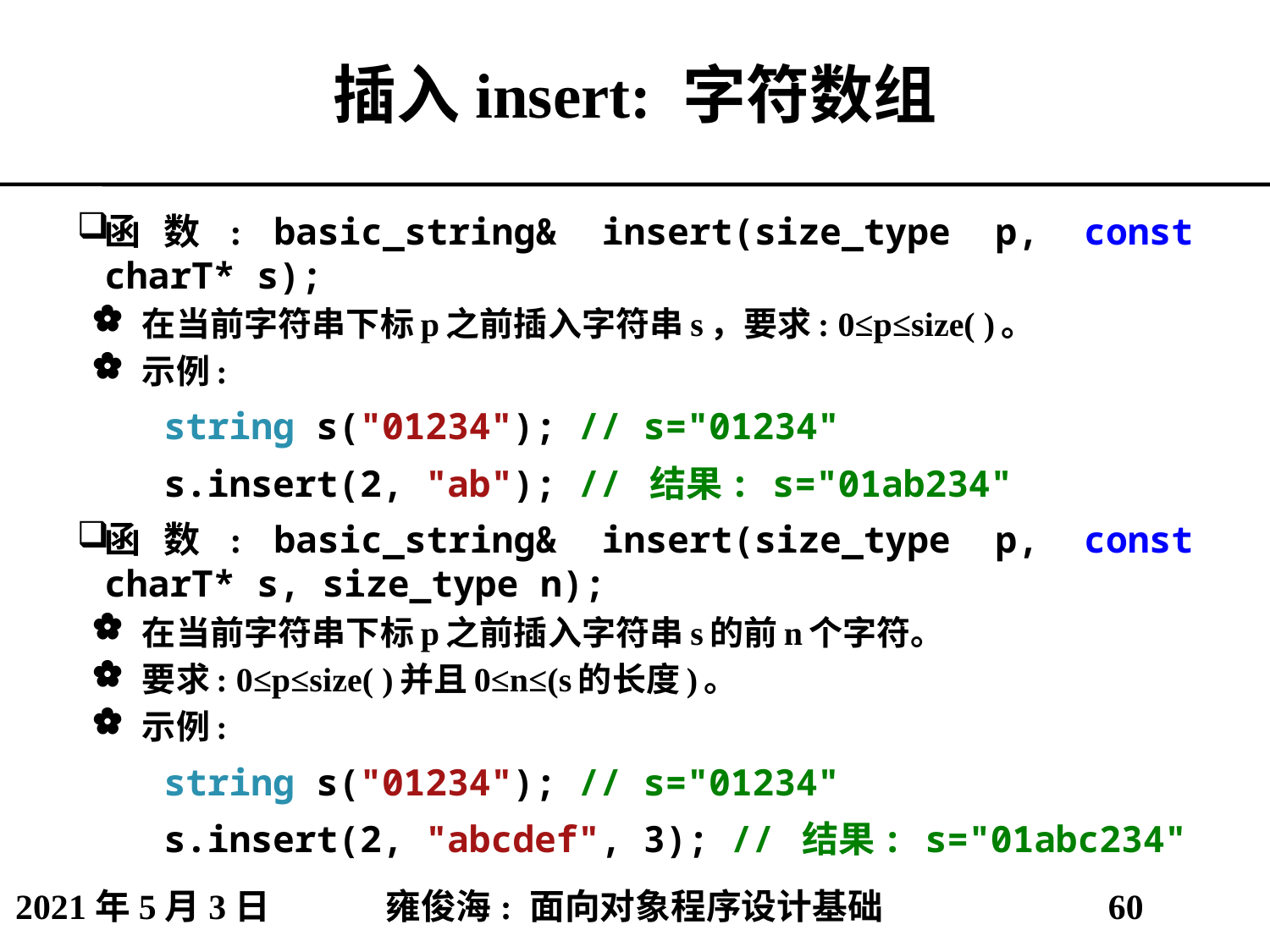

# 插入insert: 字符数组

函数: basic_string& insert(size_type p, const charT* s);
在当前字符串下标p之前插入字符串s，要求: 0≤p≤size( )。
示例:
string s("01234"); // s="01234"
s.insert(2, "ab"); // 结果: s="01ab234"
函数: basic_string& insert(size_type p, const charT* s, size_type n);
在当前字符串下标p之前插入字符串s的前n个字符。
要求: 0≤p≤size( )并且0≤n≤(s的长度)。
示例:
string s("01234"); // s="01234"
s.insert(2, "abcdef", 3); // 结果: s="01abc234"
2021年5月3日
雍俊海: 面向对象程序设计基础
60